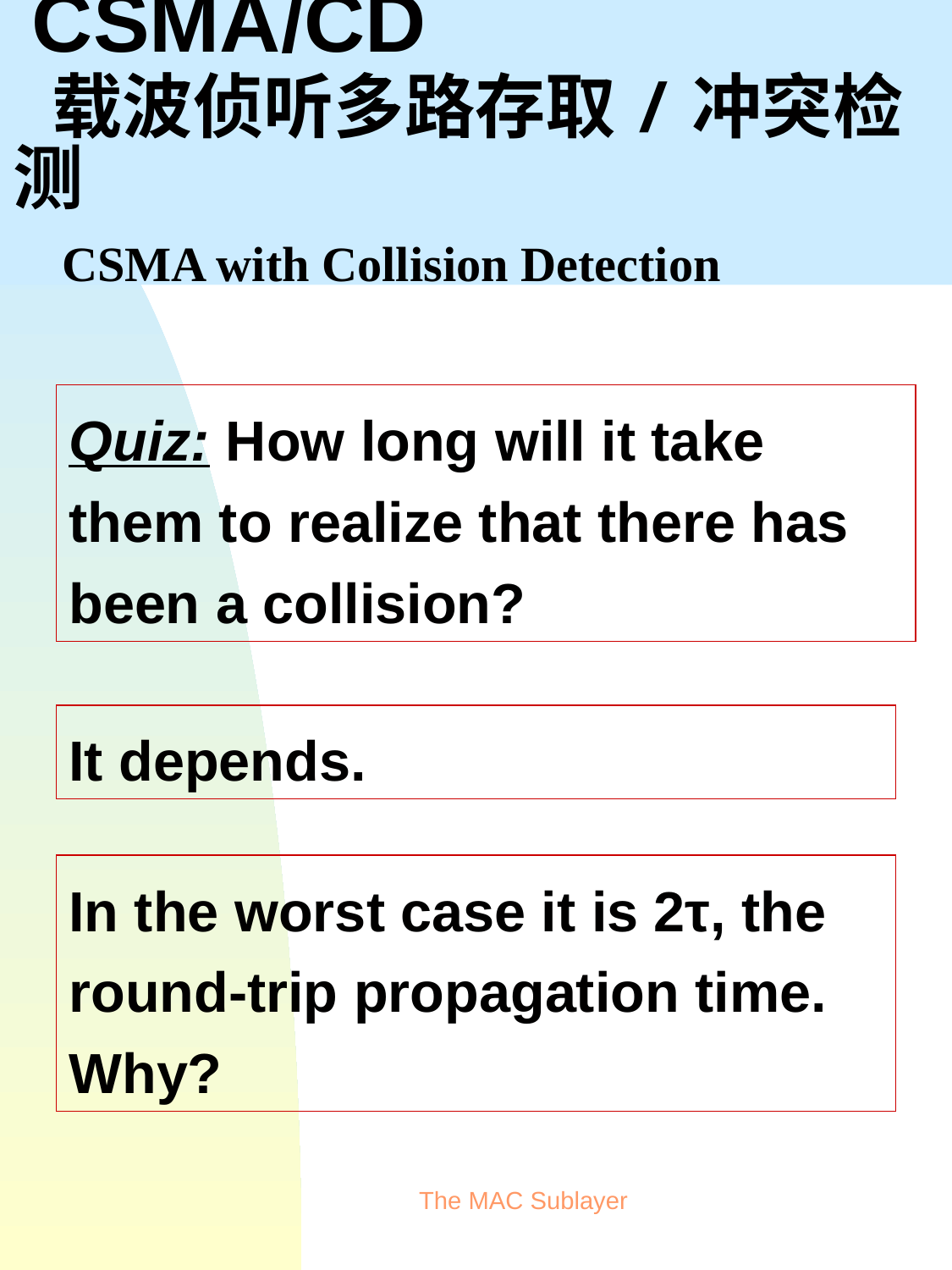

# CSMA/CD 载波侦听多路存取/冲突检测 CSMA with Collision Detection
Quiz: How long will it take them to realize that there has been a collision?
It depends.
In the worst case it is 2τ, the round-trip propagation time. Why?

The MAC Sublayer
30